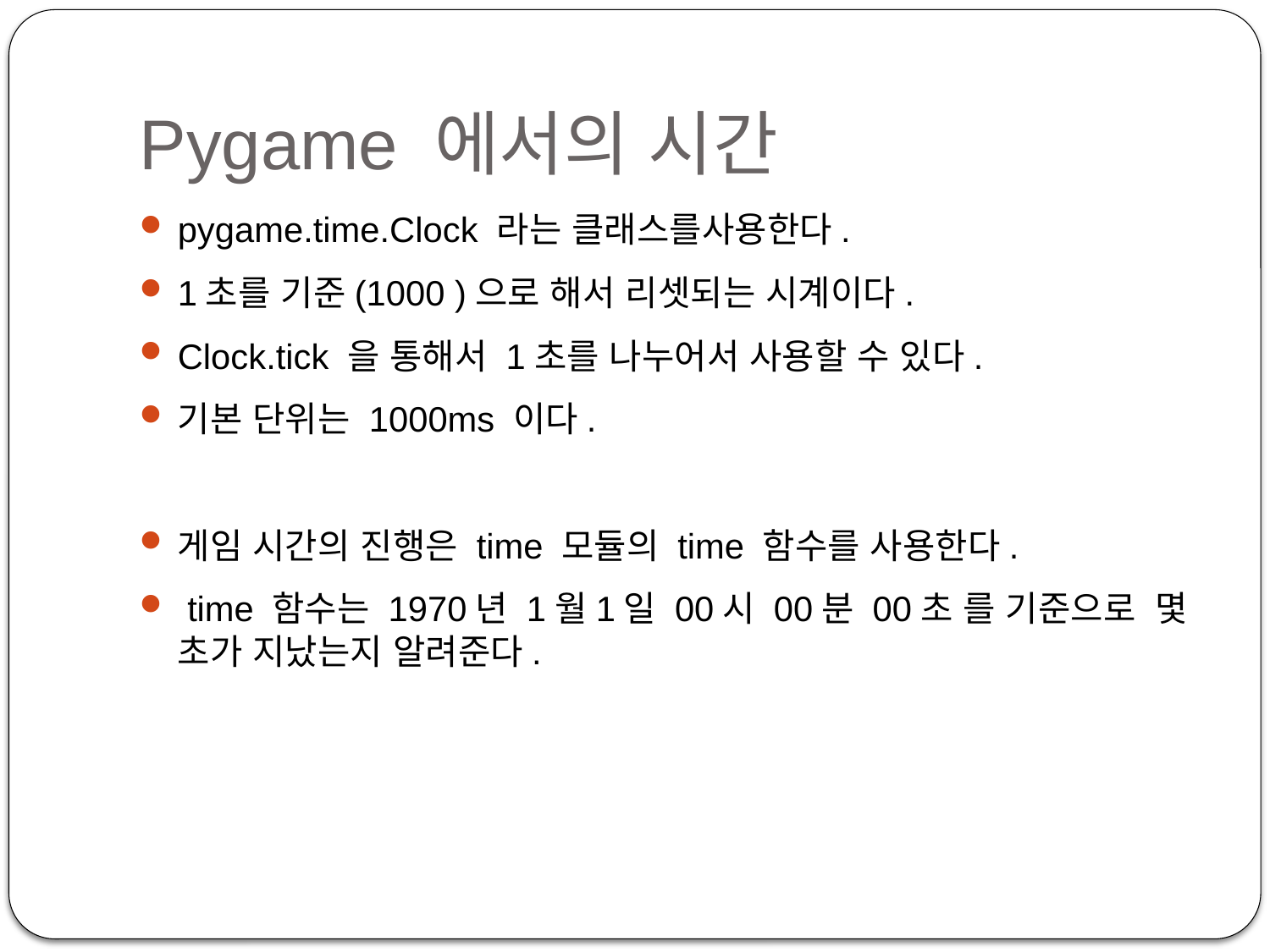

# Pygame 에서의 시간
pygame.time.Clock 라는 클래스를사용한다.
1초를 기준(1000 )으로 해서 리셋되는 시계이다.
Clock.tick 을 통해서 1초를 나누어서 사용할 수 있다.
기본 단위는 1000ms 이다.

게임 시간의 진행은 time 모듈의 time 함수를 사용한다.
 time 함수는 1970년 1월1일 00시 00분 00초 를 기준으로  몇 초가 지났는지 알려준다.